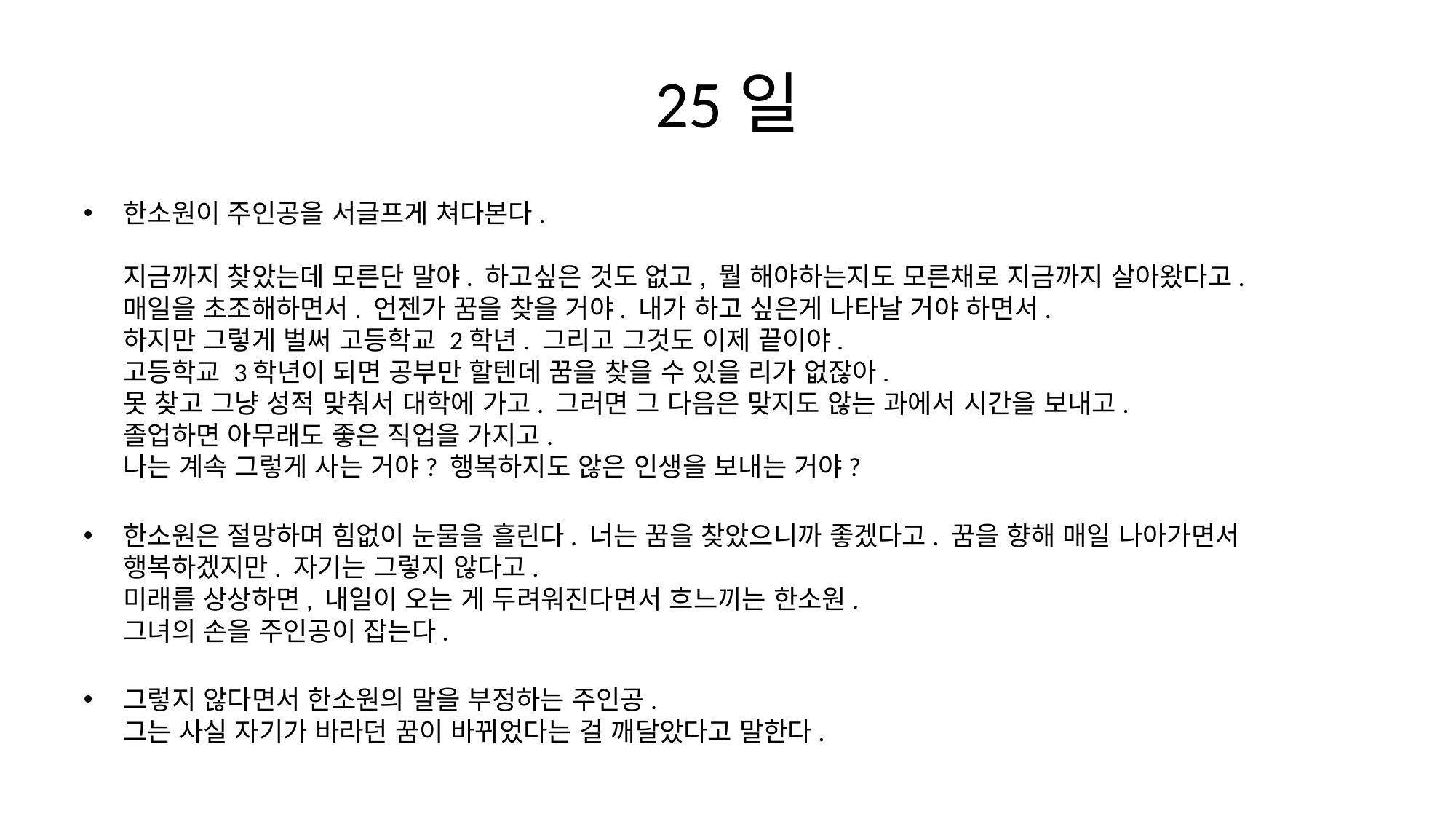

# 25일
한소원이 주인공을 서글프게 쳐다본다.
지금까지 찾았는데 모른단 말야. 하고싶은 것도 없고, 뭘 해야하는지도 모른채로 지금까지 살아왔다고.
매일을 초조해하면서. 언젠가 꿈을 찾을 거야. 내가 하고 싶은게 나타날 거야 하면서.
하지만 그렇게 벌써 고등학교 2학년. 그리고 그것도 이제 끝이야.
고등학교 3학년이 되면 공부만 할텐데 꿈을 찾을 수 있을 리가 없잖아.
못 찾고 그냥 성적 맞춰서 대학에 가고. 그러면 그 다음은 맞지도 않는 과에서 시간을 보내고.
졸업하면 아무래도 좋은 직업을 가지고.
나는 계속 그렇게 사는 거야? 행복하지도 않은 인생을 보내는 거야?
한소원은 절망하며 힘없이 눈물을 흘린다. 너는 꿈을 찾았으니까 좋겠다고. 꿈을 향해 매일 나아가면서
행복하겠지만. 자기는 그렇지 않다고.
미래를 상상하면, 내일이 오는 게 두려워진다면서 흐느끼는 한소원.
그녀의 손을 주인공이 잡는다.
그렇지 않다면서 한소원의 말을 부정하는 주인공.
그는 사실 자기가 바라던 꿈이 바뀌었다는 걸 깨달았다고 말한다.